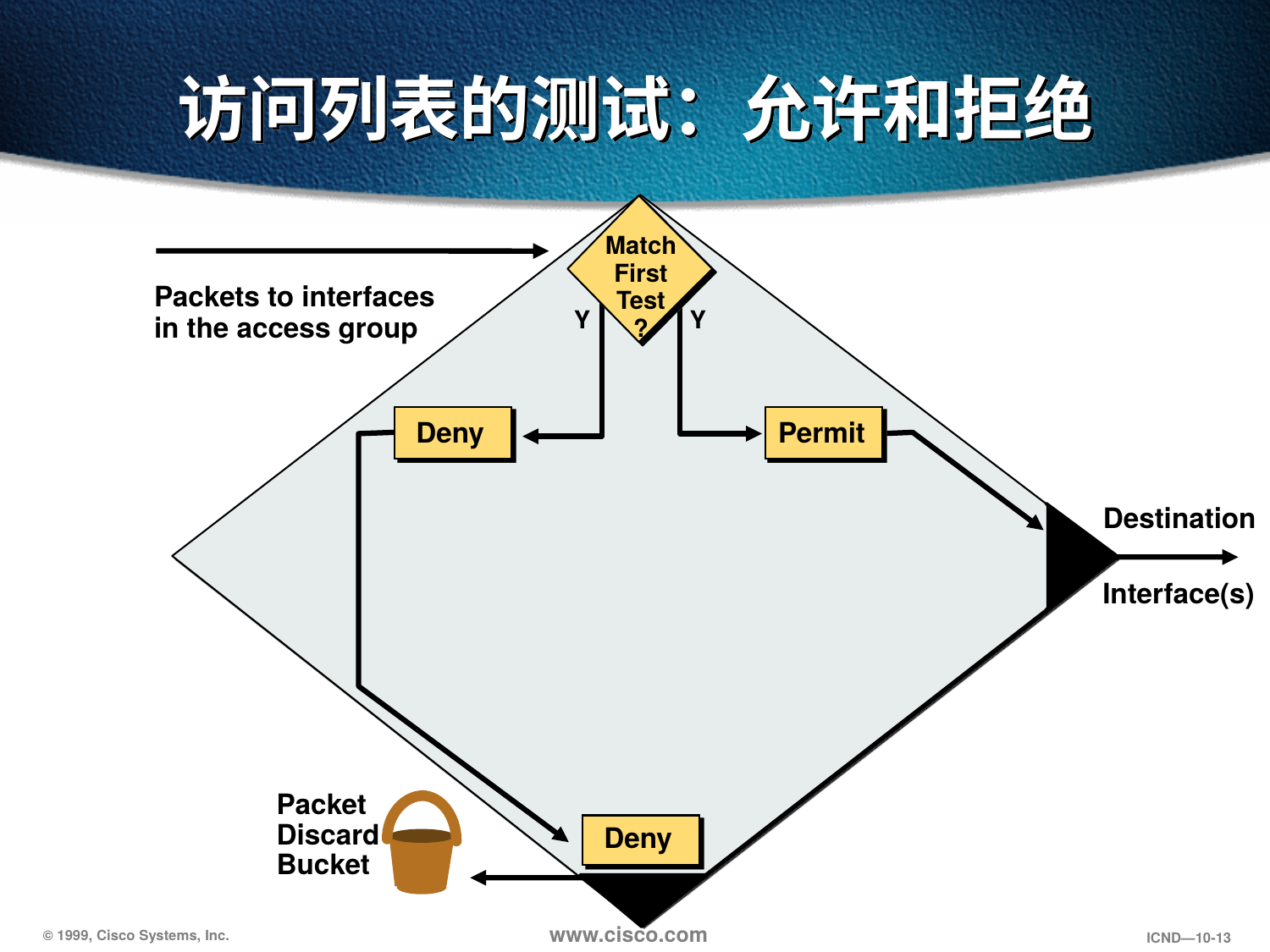

# 访问列表的测试：允许和拒绝

Match
First
Test
?

Packets to interfaces
in the access group

Y
Y

Deny
Permit

Destination

Interface(s)
Packet
Discard
Bucket

Deny